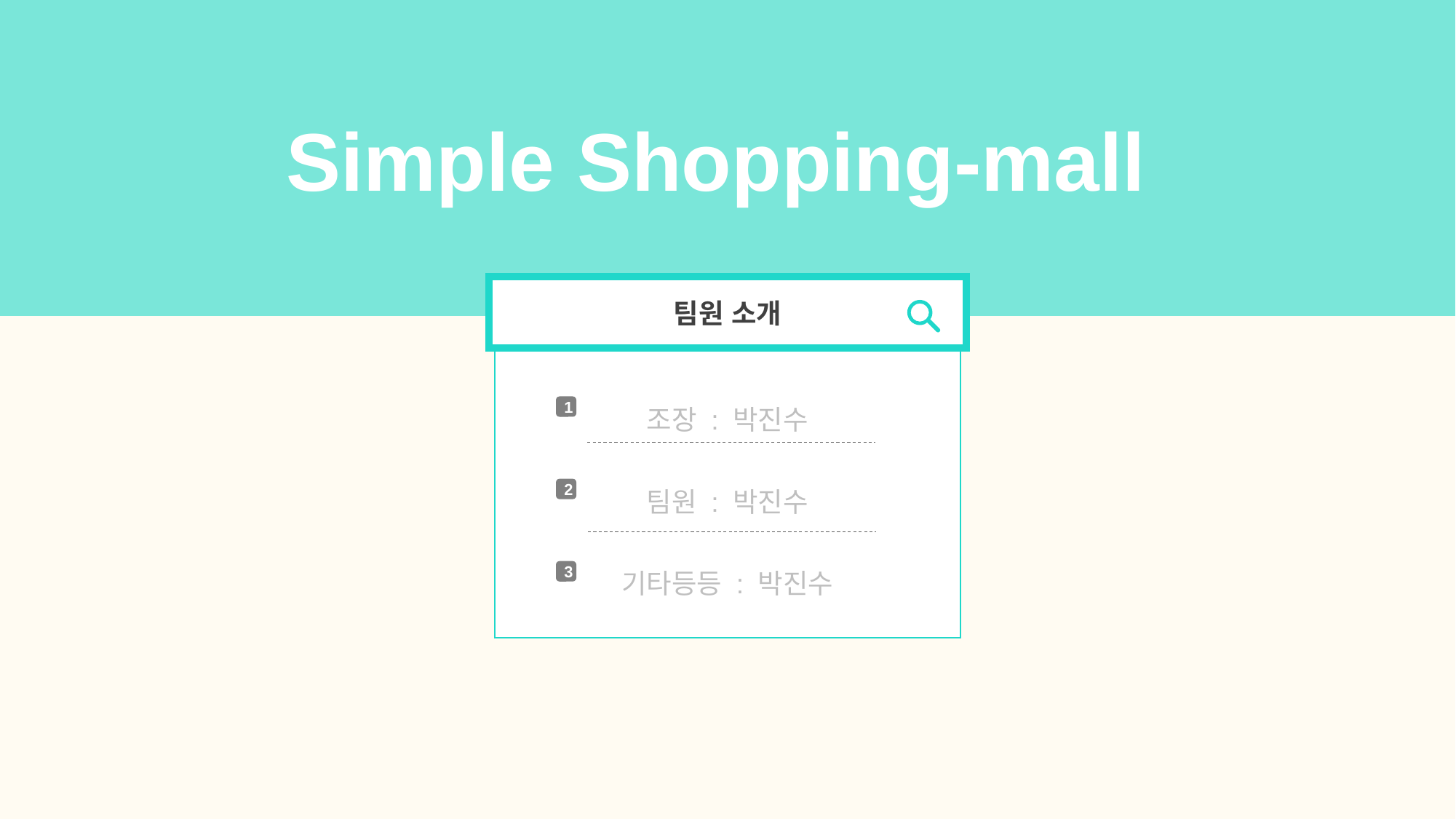

Simple Shopping-mall
팀원 소개

조장 : 박진수
팀원 : 박진수
기타등등 : 박진수
1
2
3